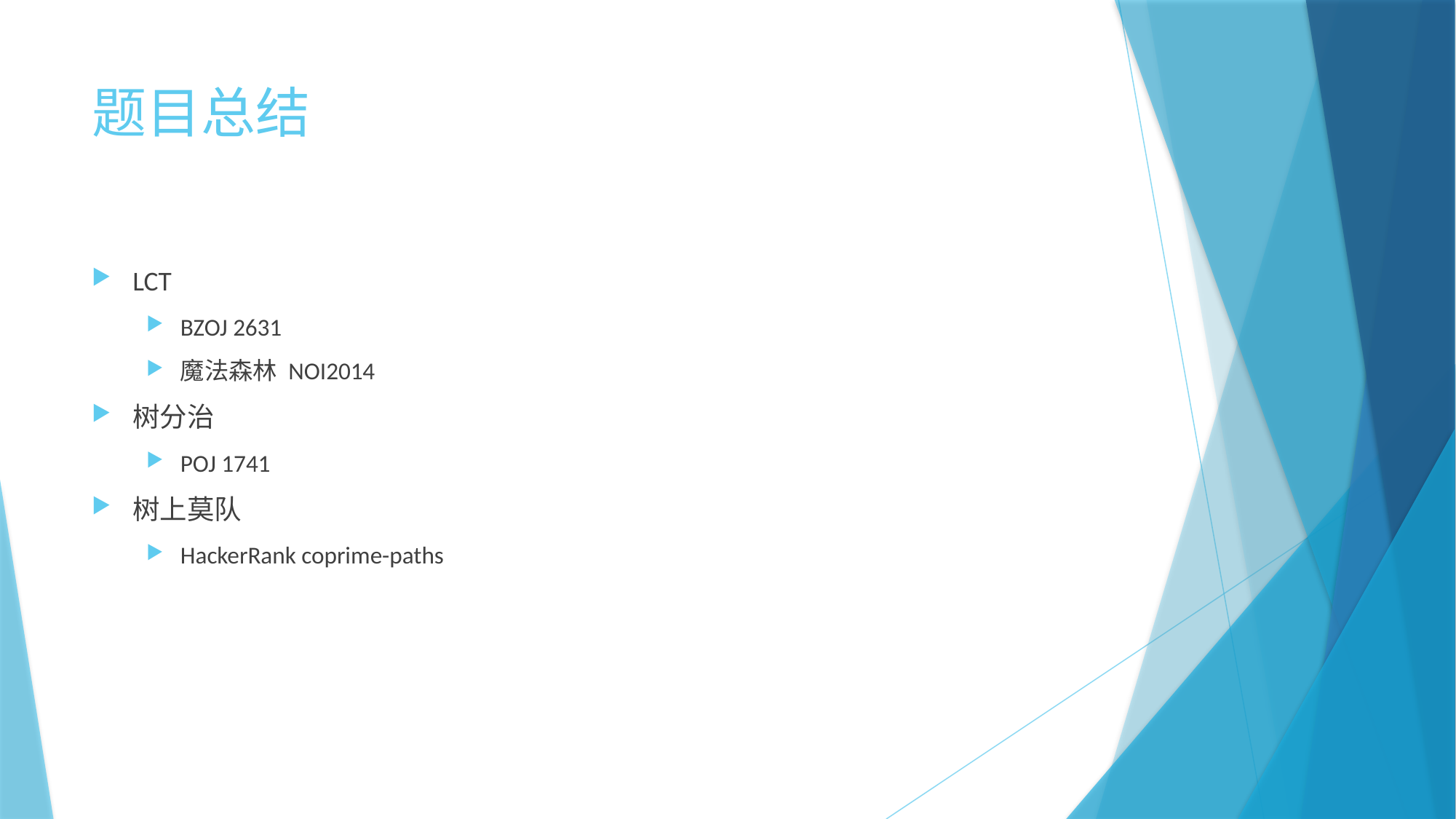

# 题目总结
LCT
BZOJ 2631
魔法森林 NOI2014
树分治
POJ 1741
树上莫队
HackerRank coprime-paths